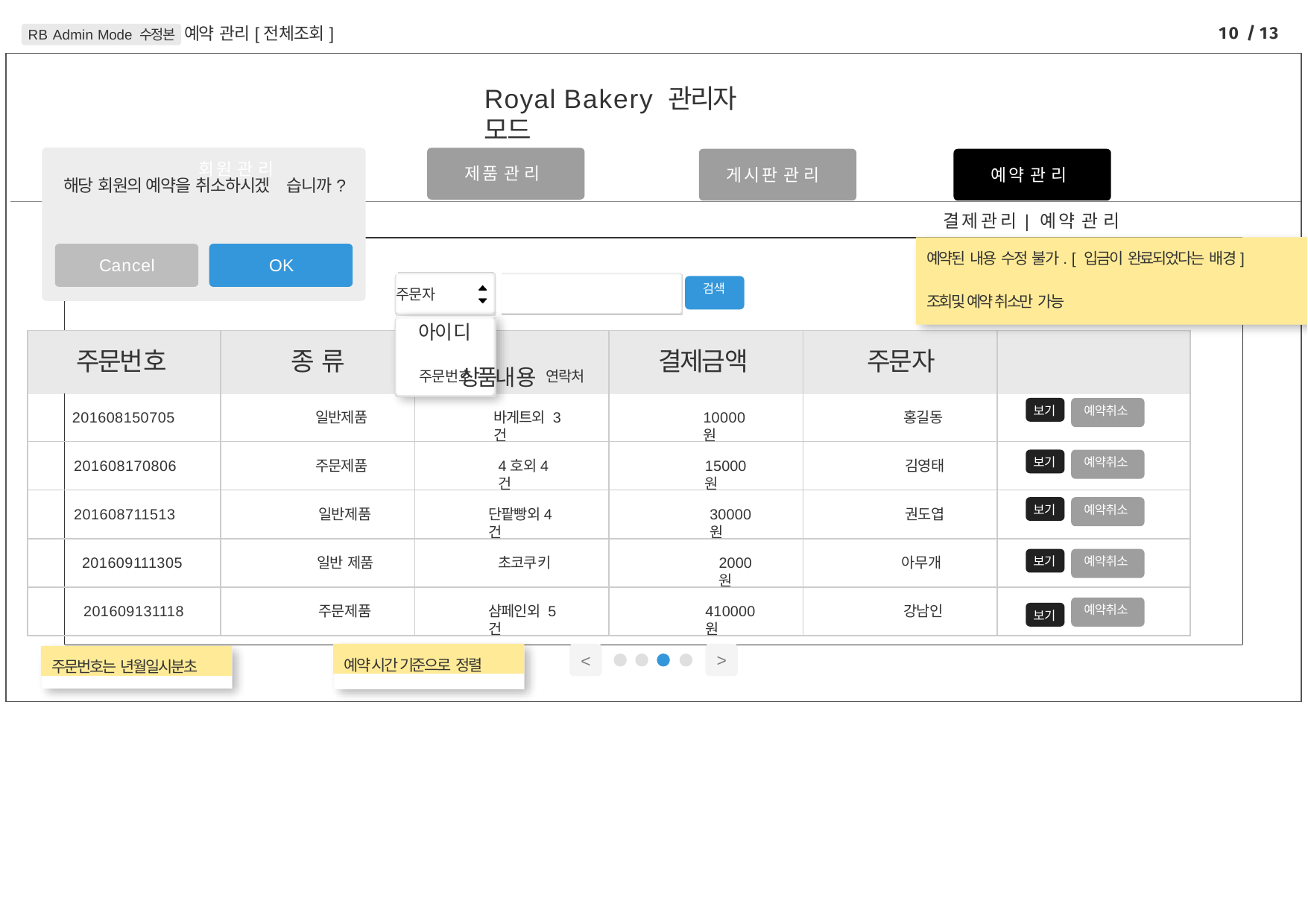

10 / 13
RB Admin Mode 수정본   예약 관리[전체조회]

Royal Bakery 관리자 모드

회 원  관 리
습니까?
제 품  관 리
게 시 판  관 리
예 약  관 리
해당 회원의 예약을 취소하시겠

결 제 관 리 | 예 약  관 리

예약된 내용 수정 불가. [ 입금이 완료되었다는 배경]
Cancel
OK

검색
주문자

조회및 예약 취소만 가능

아이디

주문번호    상품내용  연락처
주문번호
종 류
결제금액
주문자

보기
예약취소
201608150705
일반제품
바게트외 3건
10000 원
홍길동

보기
예약취소
201608170806
주문제품
4호외4건
15000원
김영태

보기
예약취소
201608711513
일반제품
단팥빵외4건
30000원
권도엽

201609111305
일반 제품
초코쿠키
2000원
아무개
보기
예약취소

201609131118
주문제품
샴페인외 5건
410000원
강남인
예약취소

보기

예약 시간 기준으로 정렬

주문번호는 년월일시분초
>
<